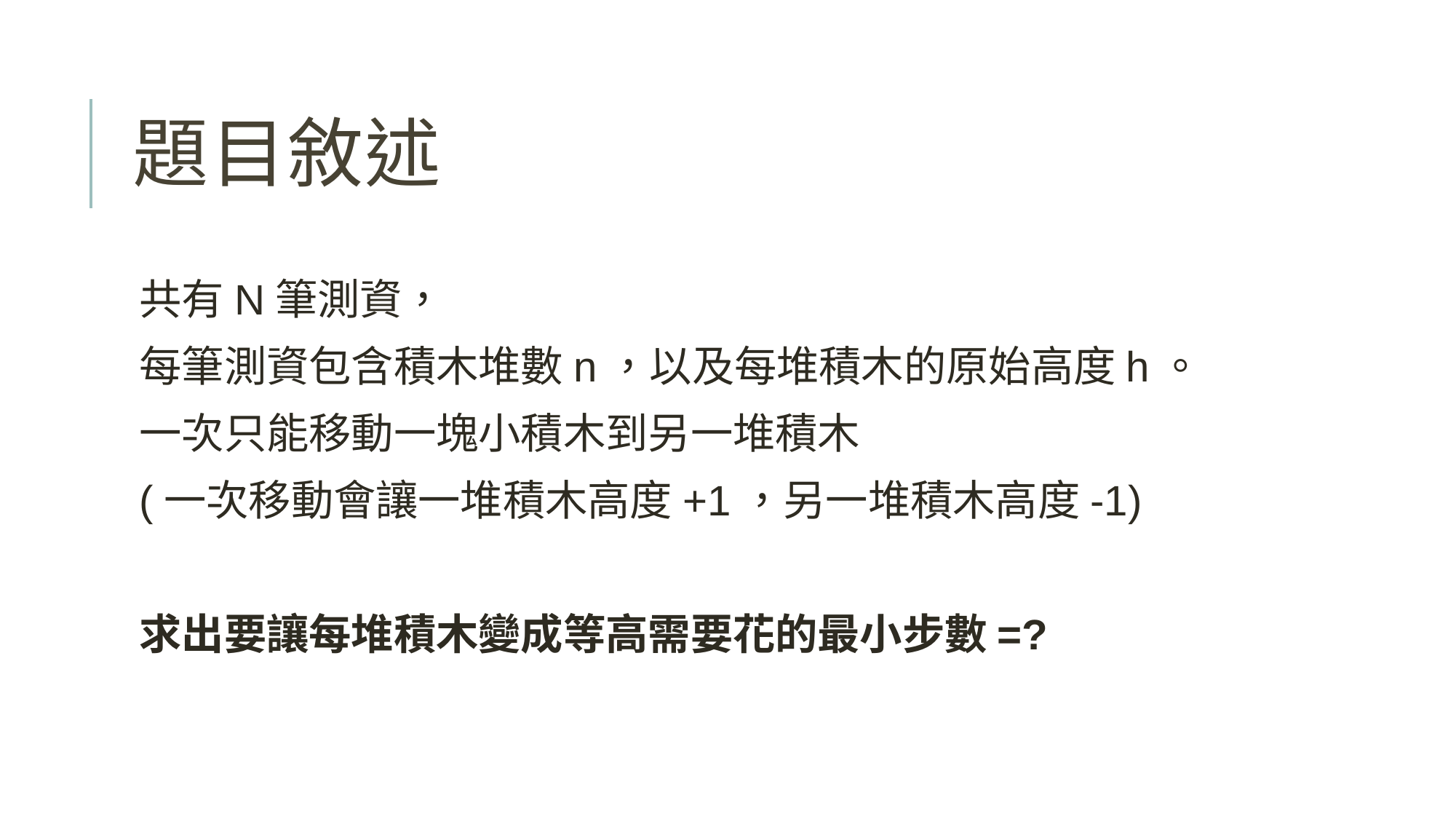

# 題目敘述
共有N筆測資，
每筆測資包含積木堆數n，以及每堆積木的原始高度h。
一次只能移動一塊小積木到另一堆積木
(一次移動會讓一堆積木高度+1，另一堆積木高度-1)

求出要讓每堆積木變成等高需要花的最小步數=?